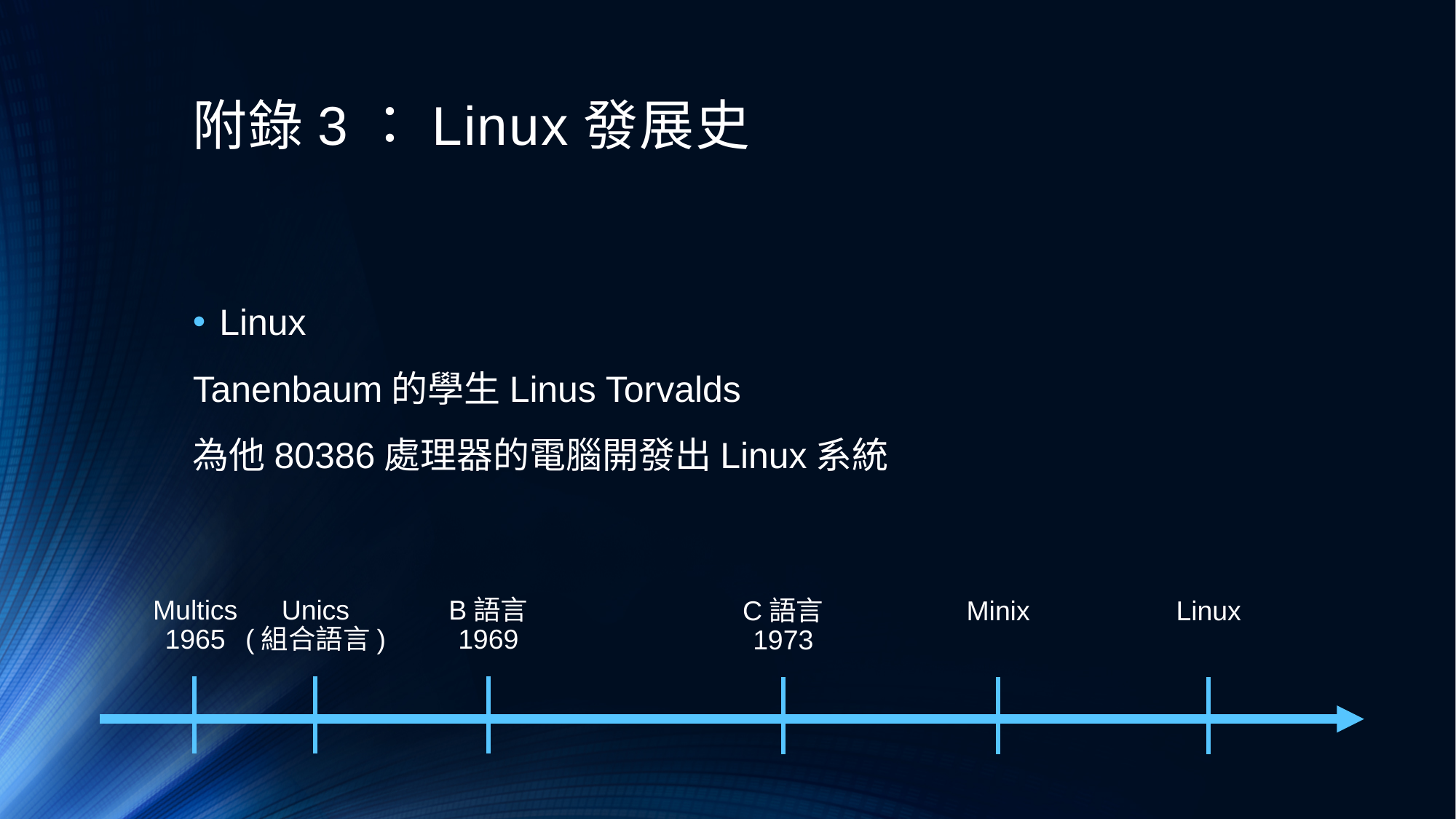

# 附錄3：Linux發展史

Linux
Tanenbaum的學生Linus Torvalds
為他80386處理器的電腦開發出Linux系統
B語言
1969
Unics
(組合語言)
Multics
1965
C語言
1973
Minix
Linux